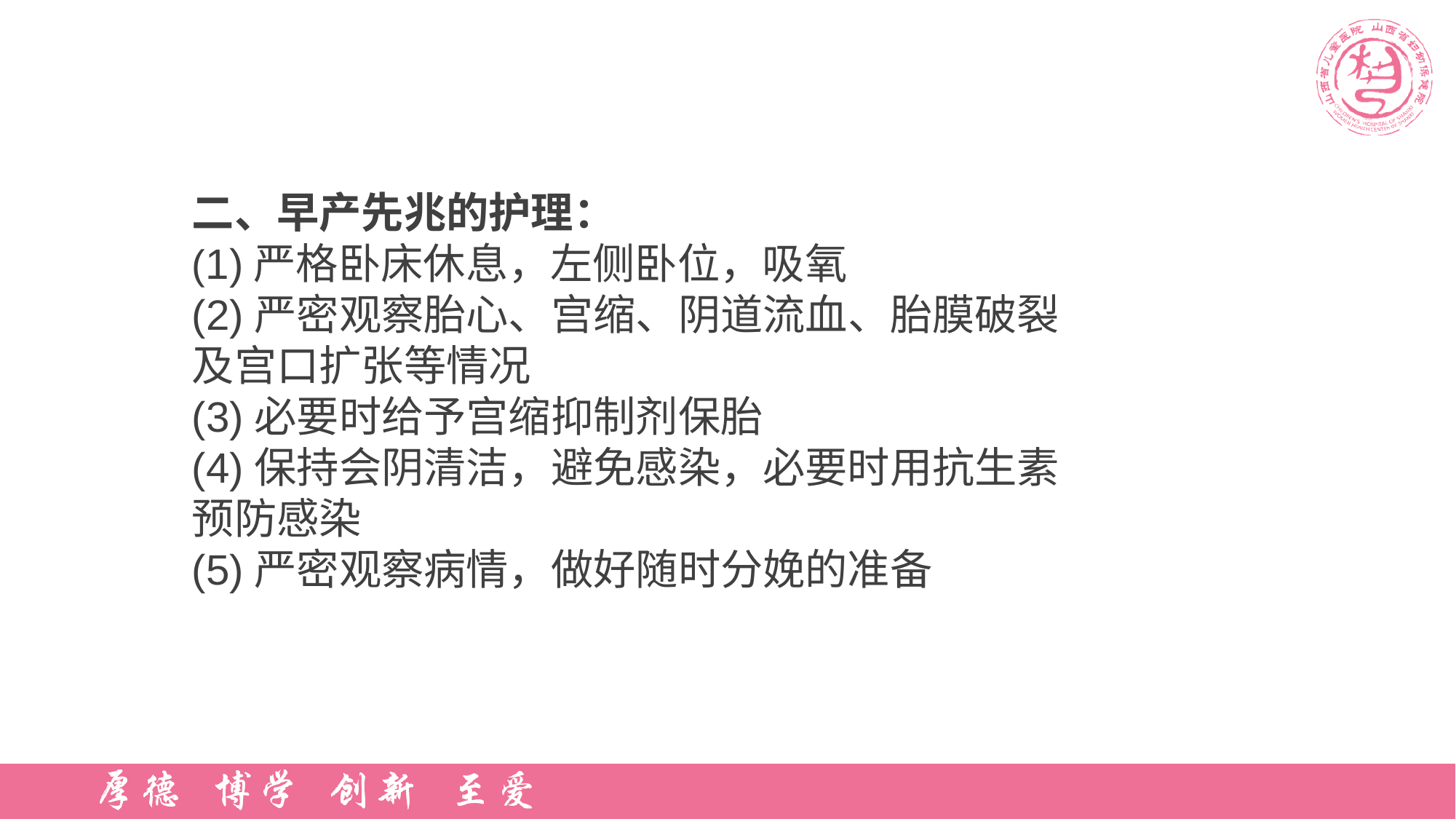

二、早产先兆的护理：
(1)严格卧床休息，左侧卧位，吸氧
(2)严密观察胎心、宫缩、阴道流血、胎膜破裂及宫口扩张等情况
(3)必要时给予宫缩抑制剂保胎
(4)保持会阴清洁，避免感染，必要时用抗生素预防感染
(5)严密观察病情，做好随时分娩的准备